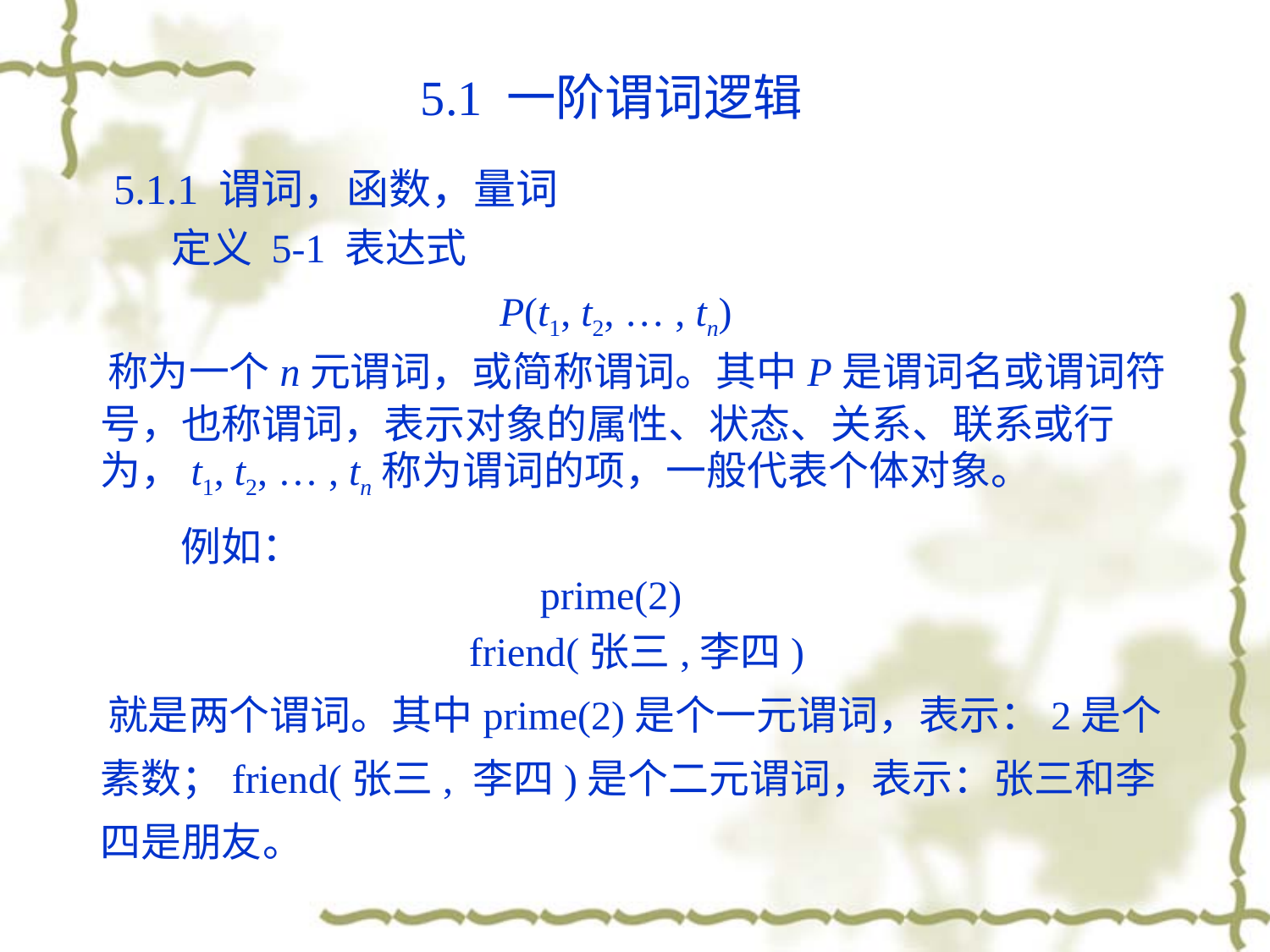

5.1 一阶谓词逻辑
     5.1.1 谓词，函数，量词
            定义 5-1 表达式
                                            P(t1, t2, … , tn)
     称为一个n元谓词，或简称谓词。其中P是谓词名或谓词符号，也称谓词，表示对象的属性、状态、关系、联系或行为，t1, t2, … , tn称为谓词的项，一般代表个体对象。
             例如：
                                                prime(2)
                                         friend(张三,李四)
     就是两个谓词。其中prime(2)是个一元谓词，表示：2是个素数；friend(张三, 李四)是个二元谓词，表示：张三和李四是朋友。